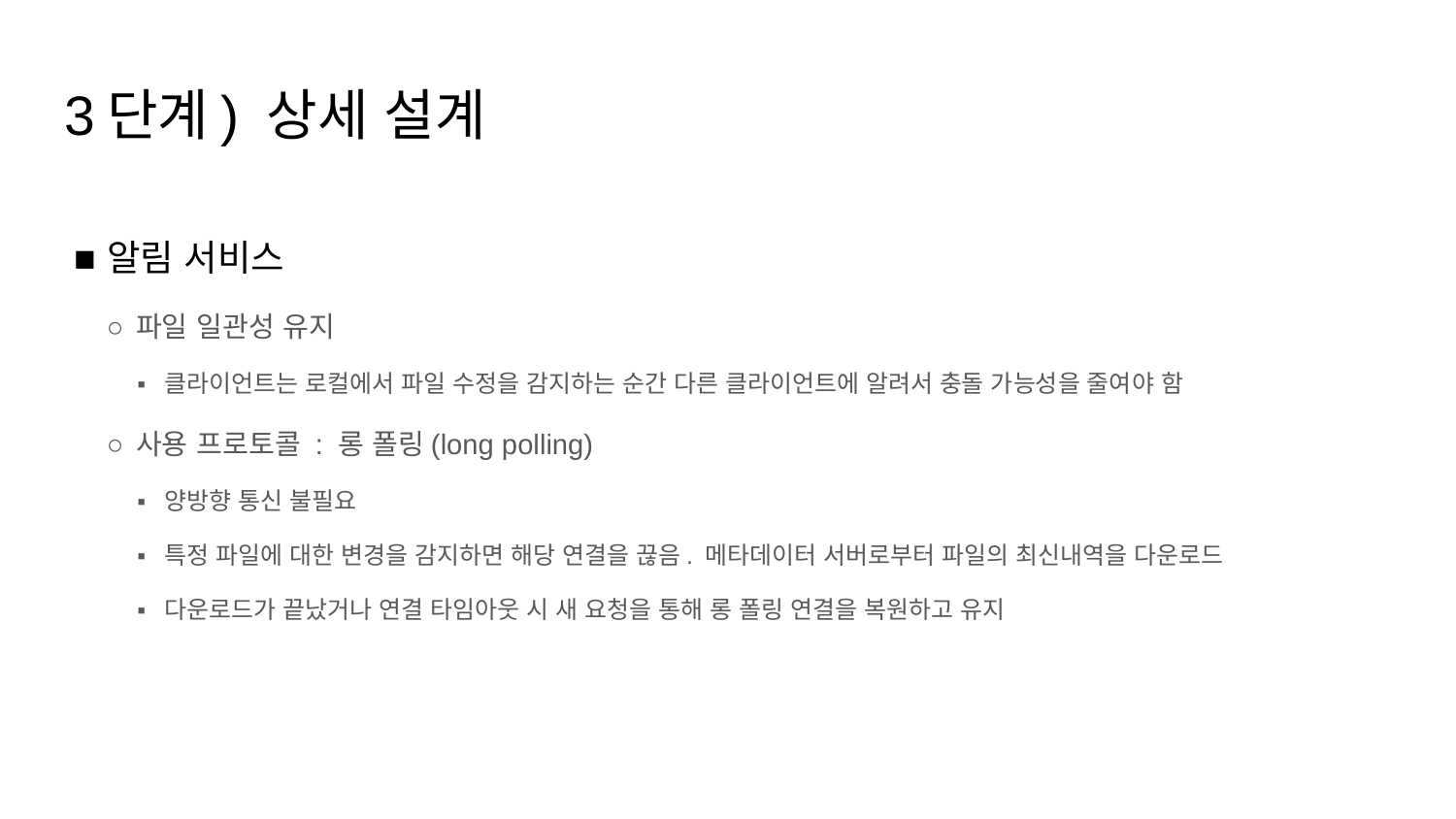

# 3단계) 상세 설계
알림 서비스
파일 일관성 유지
클라이언트는 로컬에서 파일 수정을 감지하는 순간 다른 클라이언트에 알려서 충돌 가능성을 줄여야 함
사용 프로토콜 : 롱 폴링(long polling)
양방향 통신 불필요
특정 파일에 대한 변경을 감지하면 해당 연결을 끊음. 메타데이터 서버로부터 파일의 최신내역을 다운로드
다운로드가 끝났거나 연결 타임아웃 시 새 요청을 통해 롱 폴링 연결을 복원하고 유지